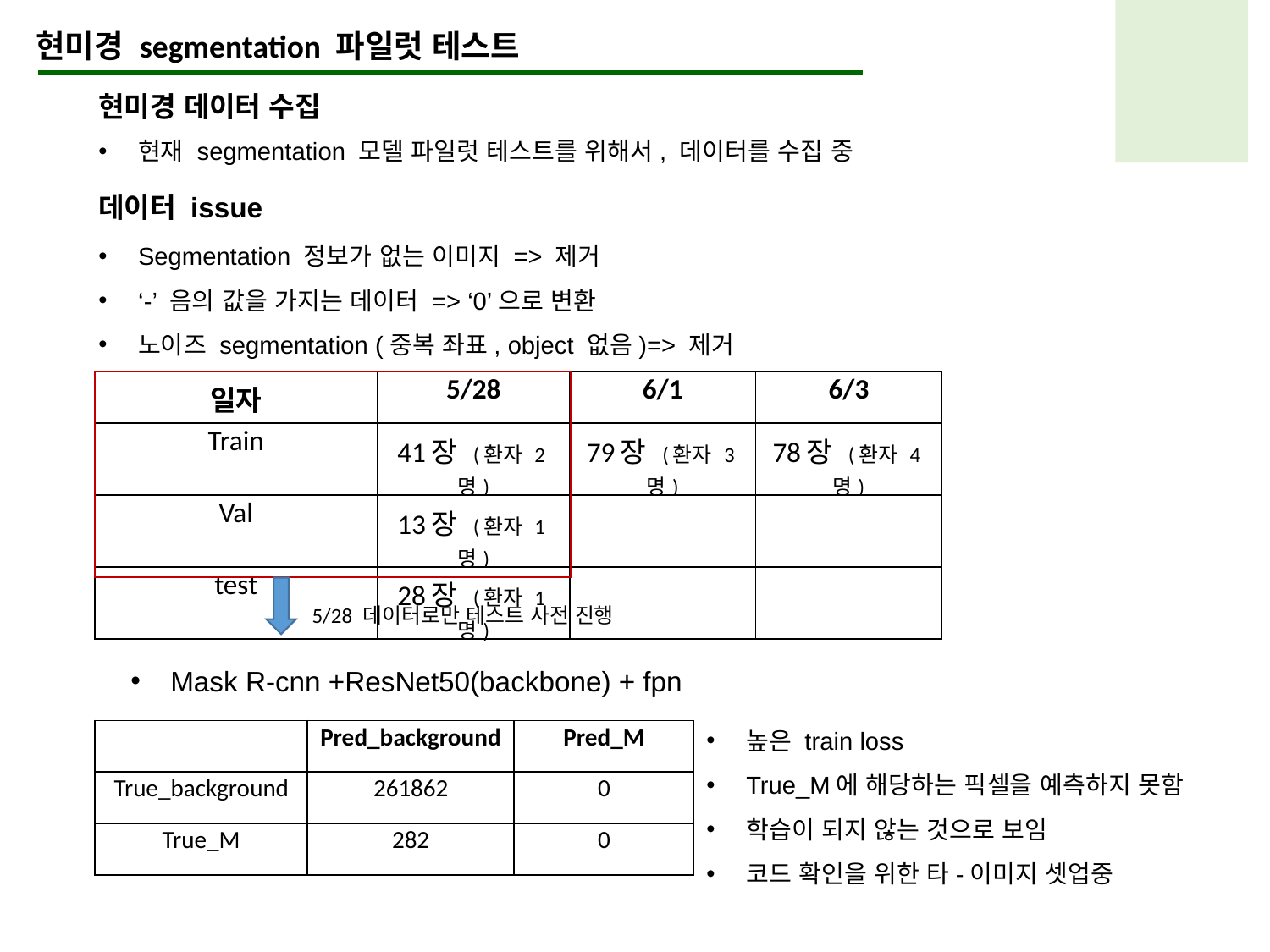

현미경 segmentation 파일럿 테스트
현미경 데이터 수집
현재 segmentation 모델 파일럿 테스트를 위해서, 데이터를 수집 중
데이터 issue
Segmentation 정보가 없는 이미지 => 제거
‘-’ 음의 값을 가지는 데이터 => ‘0’으로 변환
노이즈 segmentation (중복 좌표, object 없음)=> 제거
| 일자 | 5/28 | 6/1 | 6/3 |
| --- | --- | --- | --- |
| Train | 41장 (환자 2명) | 79장 (환자 3명) | 78장 (환자 4명) |
| Val | 13장 (환자 1명) |  |  |
| test | 28장 (환자 1명) |  |  |

5/28 데이터로만 테스트 사전 진행
Mask R-cnn +ResNet50(backbone) + fpn
높은 train loss
True_M에 해당하는 픽셀을 예측하지 못함
학습이 되지 않는 것으로 보임
코드 확인을 위한 타-이미지 셋업중
|  | Pred\_background | Pred\_M |
| --- | --- | --- |
| True\_background | 261862 | 0 |
| True\_M | 282 | 0 |